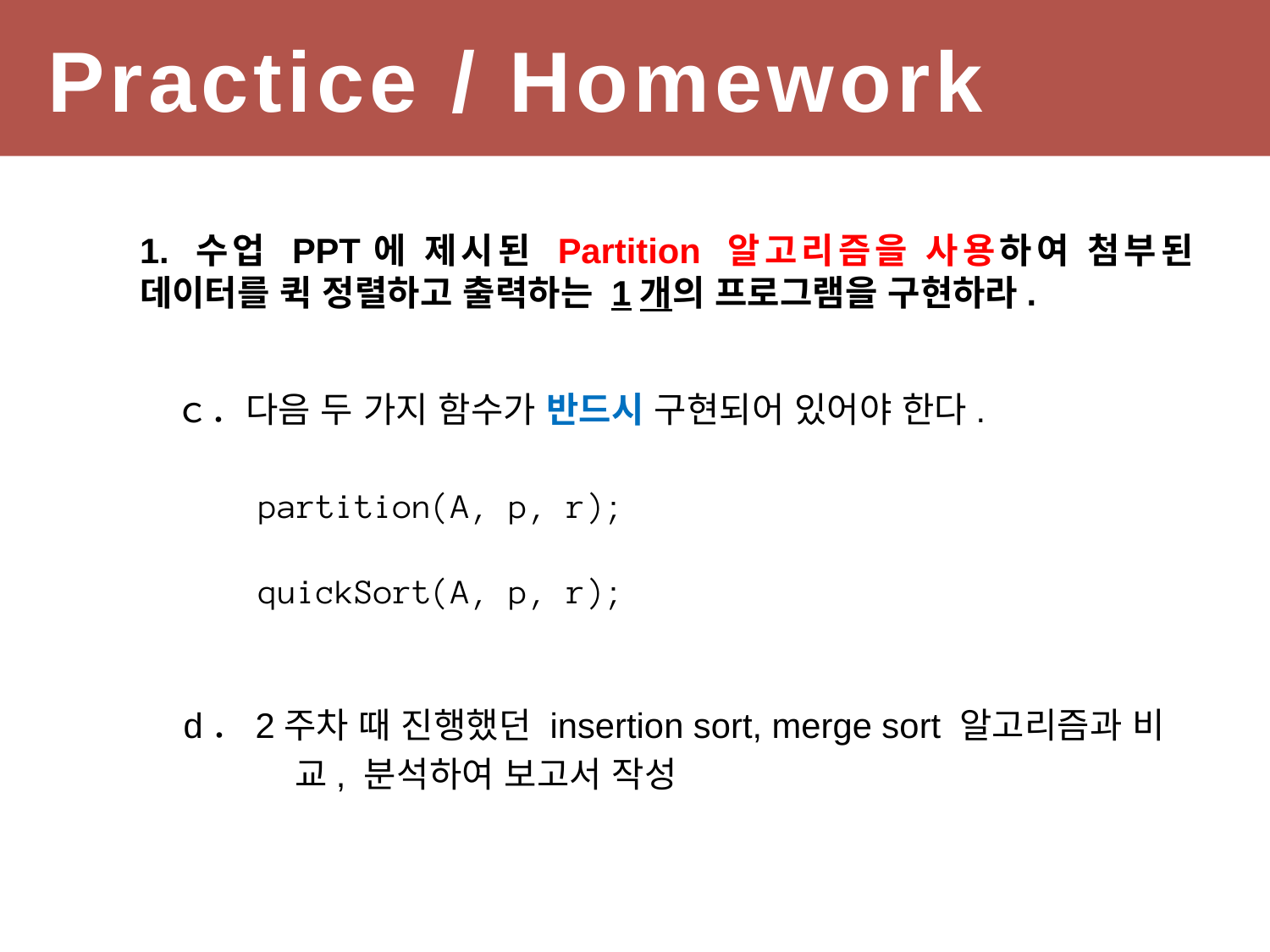

# Practice / Homework
1. 수업 PPT에 제시된 Partition 알고리즘을 사용하여 첨부된 데이터를 퀵 정렬하고 출력하는 1개의 프로그램을 구현하라.

　ｃ．다음 두 가지 함수가 반드시 구현되어 있어야 한다.

partition(A, p, r);

quickSort(A, p, r);

　d．2주차 때 진행했던 insertion sort, merge sort 알고리즘과 비
	  교, 분석하여 보고서 작성